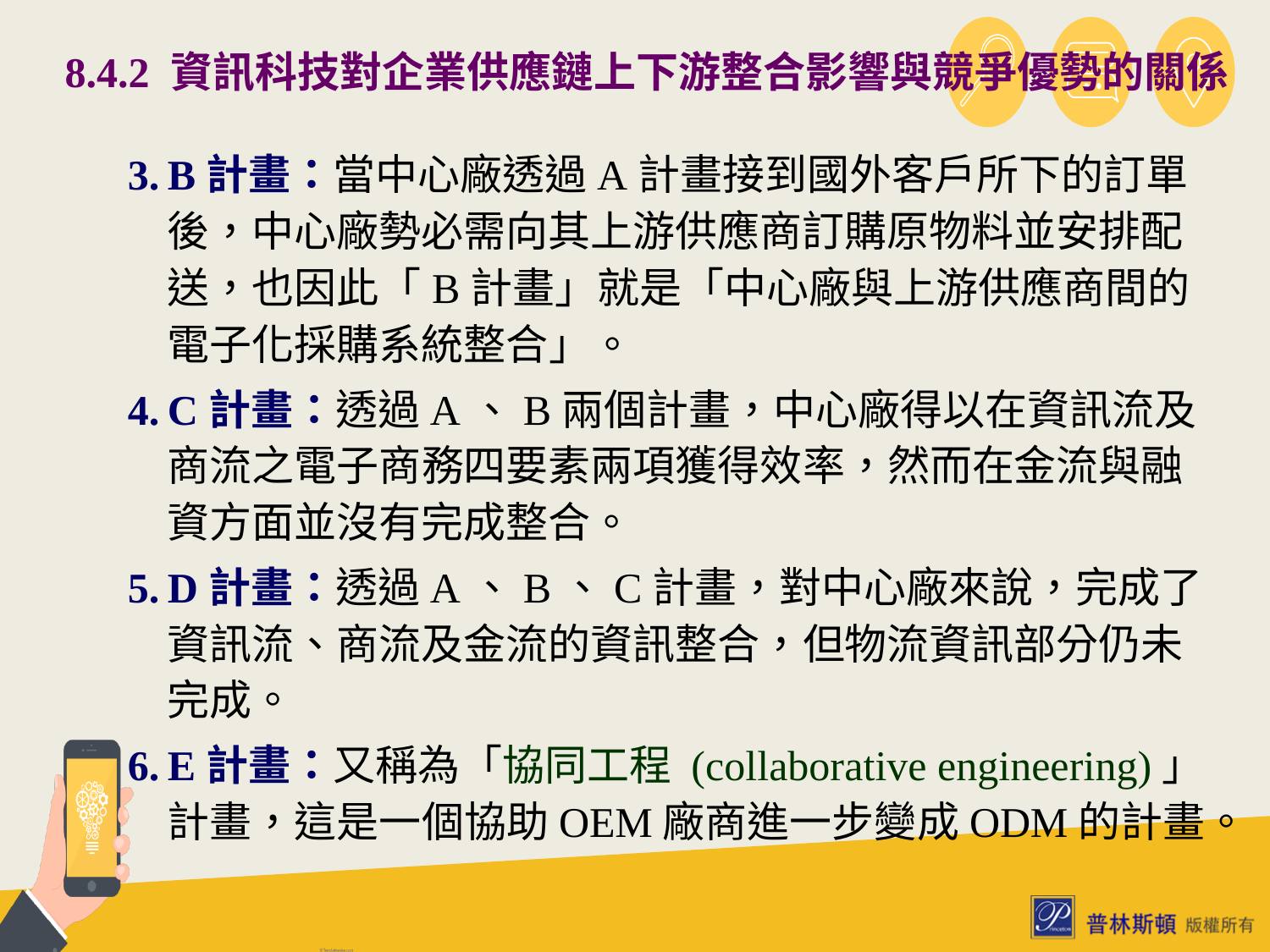

# 8.4.2 資訊科技對企業供應鏈上下游整合影響與競爭優勢的關係
B計畫：當中心廠透過A計畫接到國外客戶所下的訂單後，中心廠勢必需向其上游供應商訂購原物料並安排配送，也因此「B計畫」就是「中心廠與上游供應商間的電子化採購系統整合」。
C計畫：透過A、B兩個計畫，中心廠得以在資訊流及商流之電子商務四要素兩項獲得效率，然而在金流與融資方面並沒有完成整合。
D計畫：透過A、B、C計畫，對中心廠來說，完成了資訊流、商流及金流的資訊整合，但物流資訊部分仍未完成。
E計畫：又稱為「協同工程 (collaborative engineering)」計畫，這是一個協助OEM廠商進一步變成ODM的計畫。